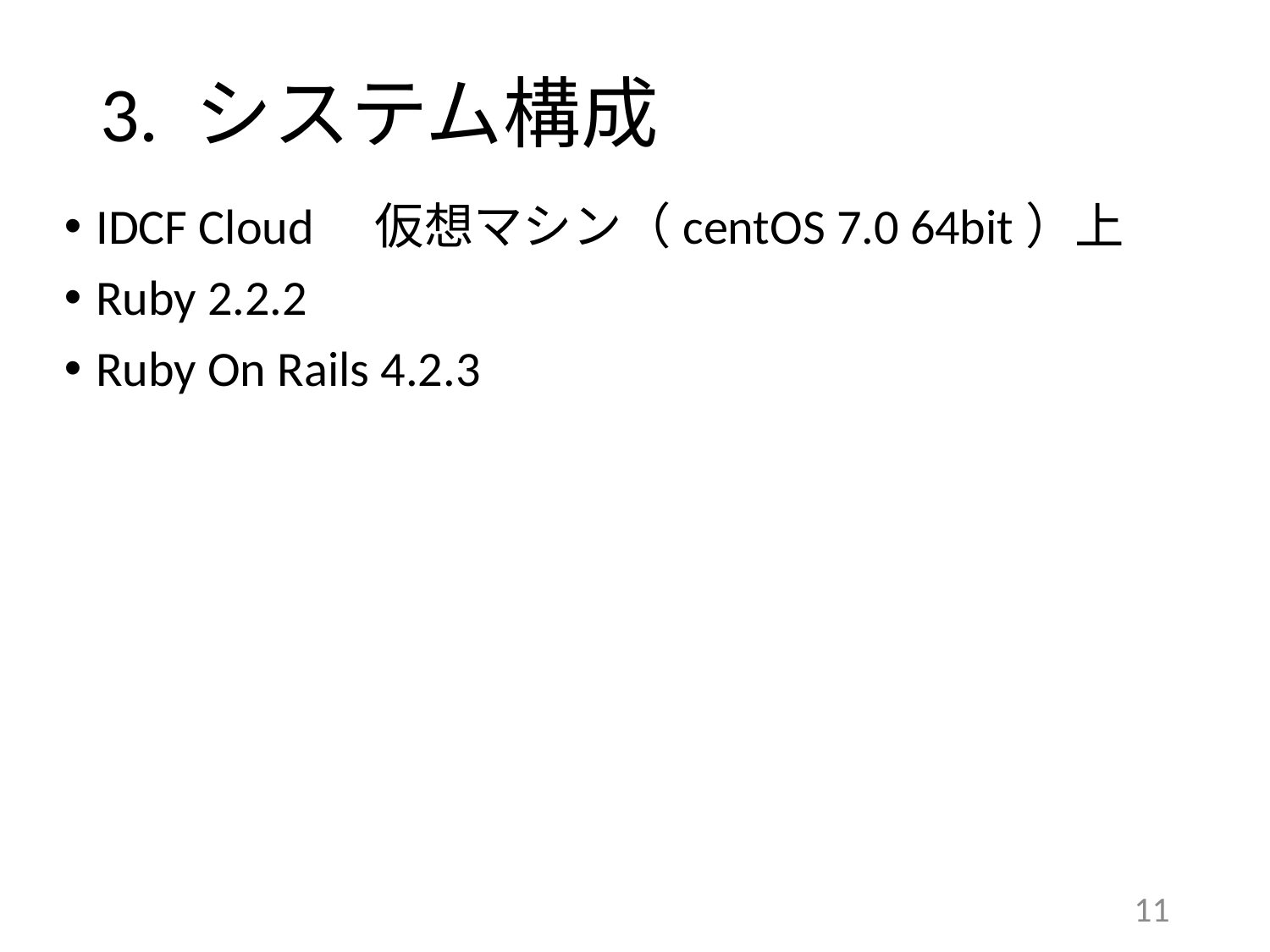

# 3. システム構成
IDCF Cloud　仮想マシン（centOS 7.0 64bit）上
Ruby 2.2.2
Ruby On Rails 4.2.3
11